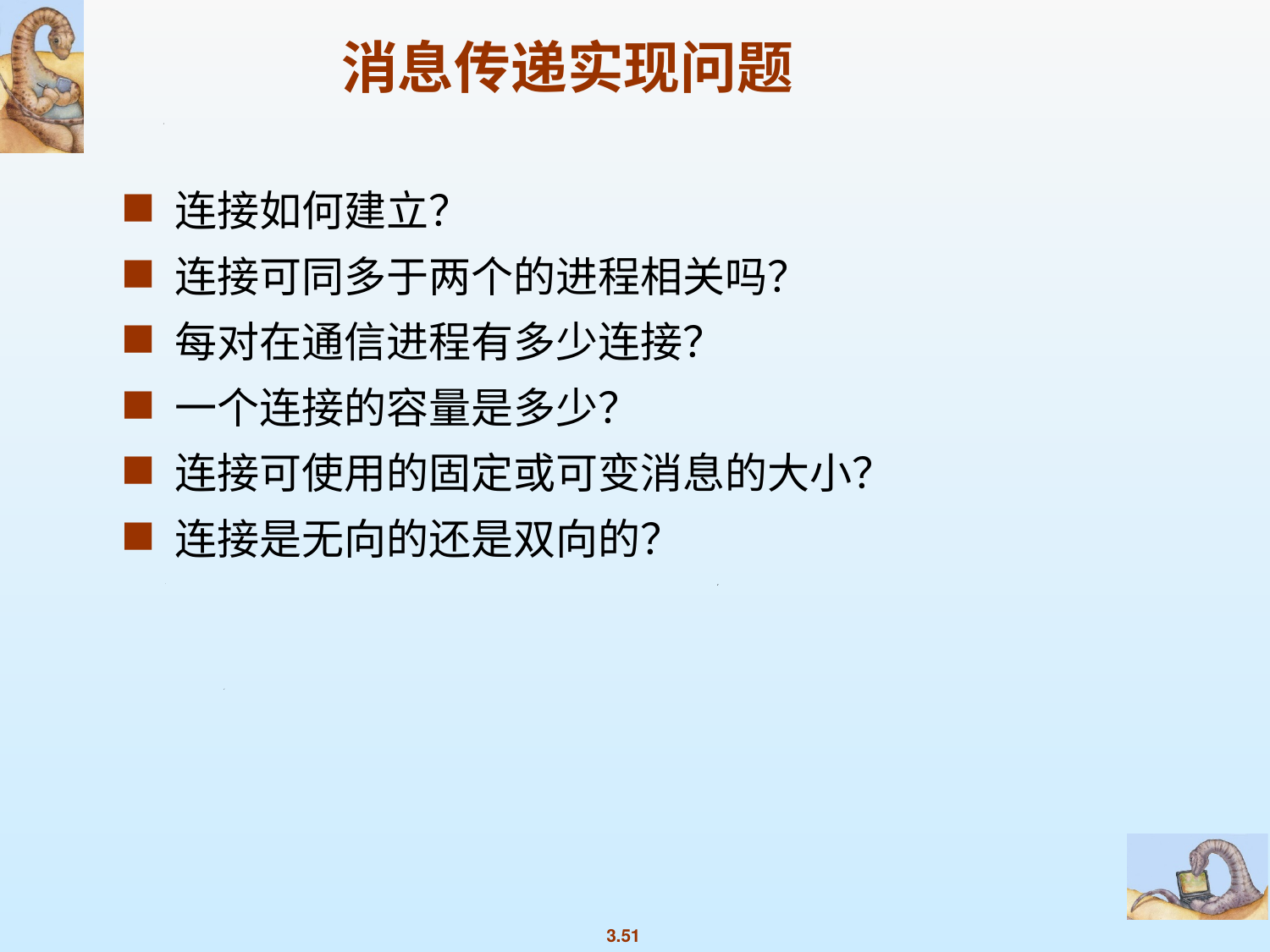

# 消息传递实现问题
连接如何建立？
连接可同多于两个的进程相关吗？
每对在通信进程有多少连接？
一个连接的容量是多少？
连接可使用的固定或可变消息的大小？
连接是无向的还是双向的？